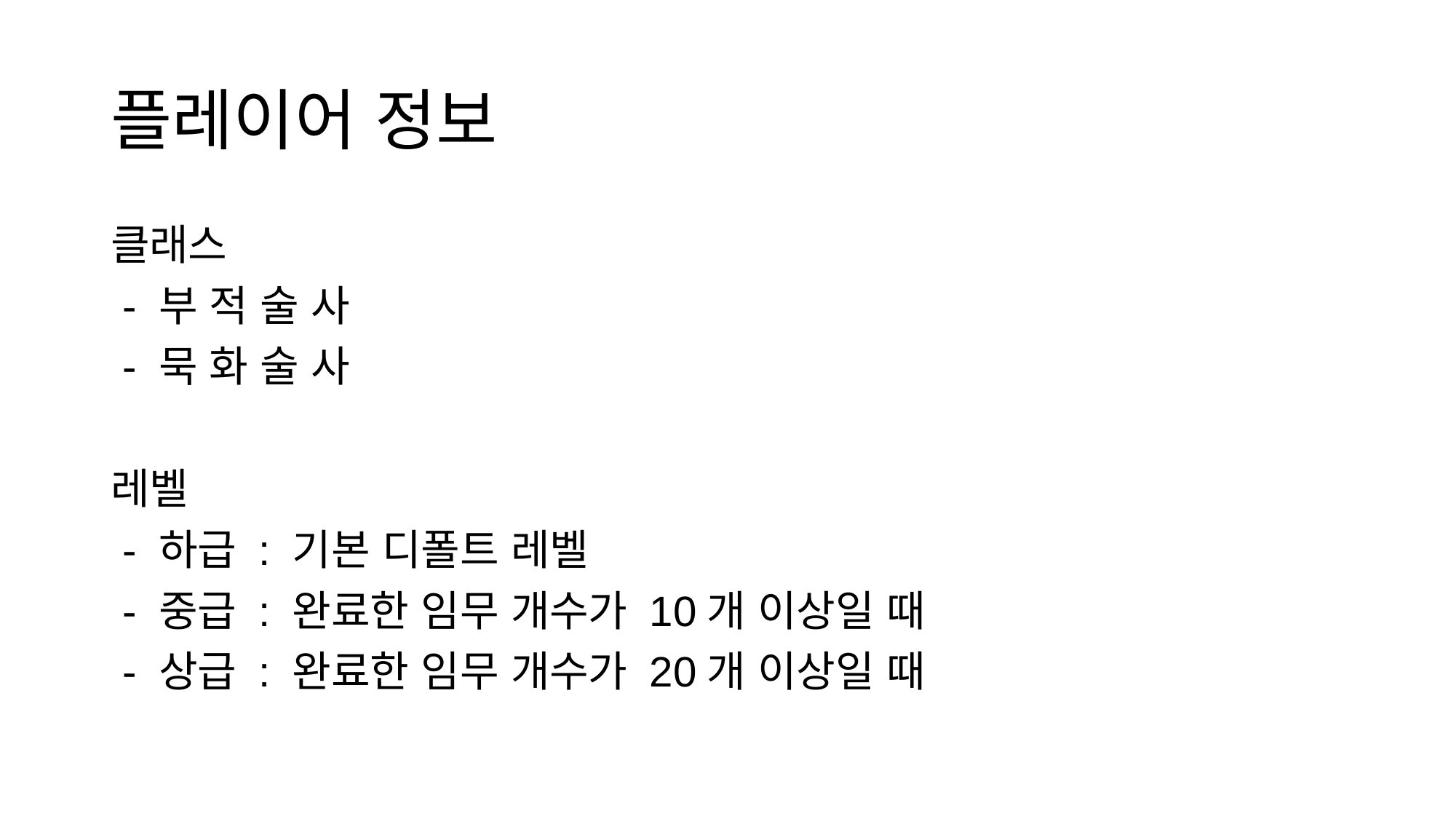

플레이어 정보
클래스
 - 부 적 술 사
 - 묵 화 술 사

레벨
 - 하급 : 기본 디폴트 레벨
 - 중급 : 완료한 임무 개수가 10개 이상일 때
 - 상급 : 완료한 임무 개수가 20개 이상일 때